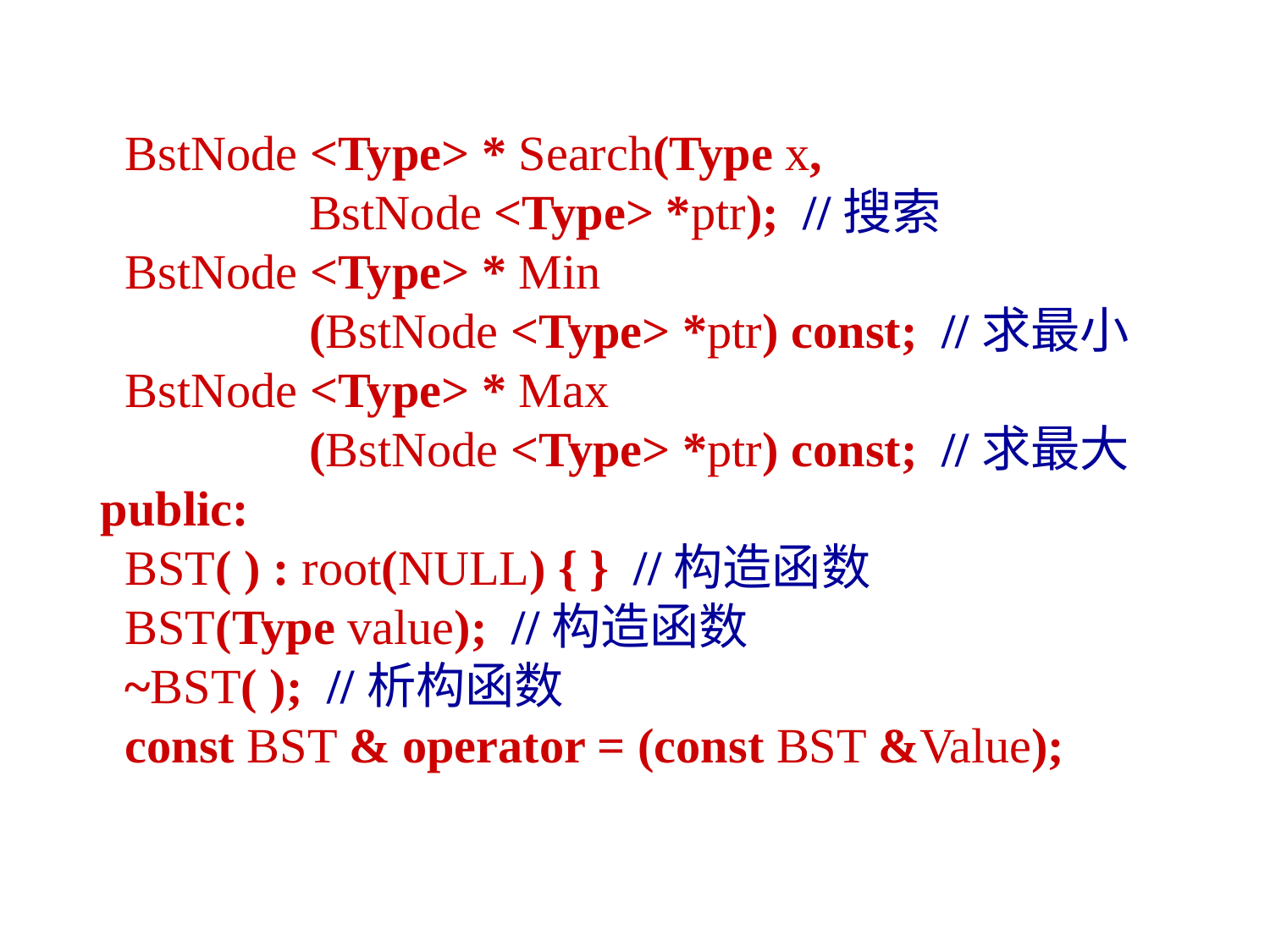

BstNode <Type> * Search(Type x,
                   BstNode <Type> *ptr);  //搜索
    BstNode <Type> * Min
                   (BstNode <Type> *ptr) const;  //求最小
    BstNode <Type> * Max
                   (BstNode <Type> *ptr) const;  //求最大
  public:
    BST( ) : root(NULL) { }  //构造函数
    BST(Type value);  //构造函数
    ~BST( );  //析构函数
    const BST & operator = (const BST &Value);
51